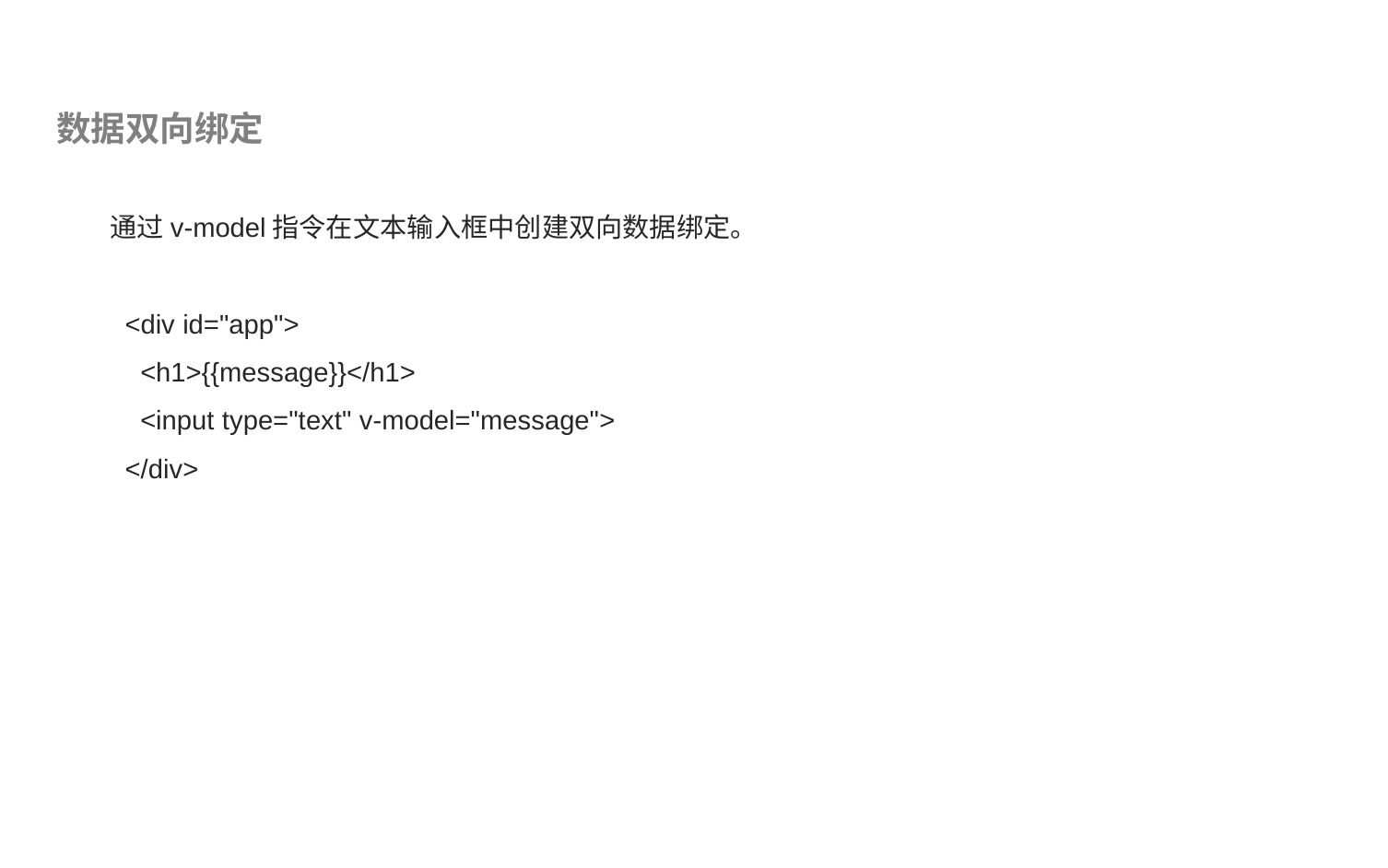

数据双向绑定
通过v-model指令在文本输入框中创建双向数据绑定。

  <div id="app">
    <h1>{{message}}</h1>
    <input type="text" v-model="message">
  </div>